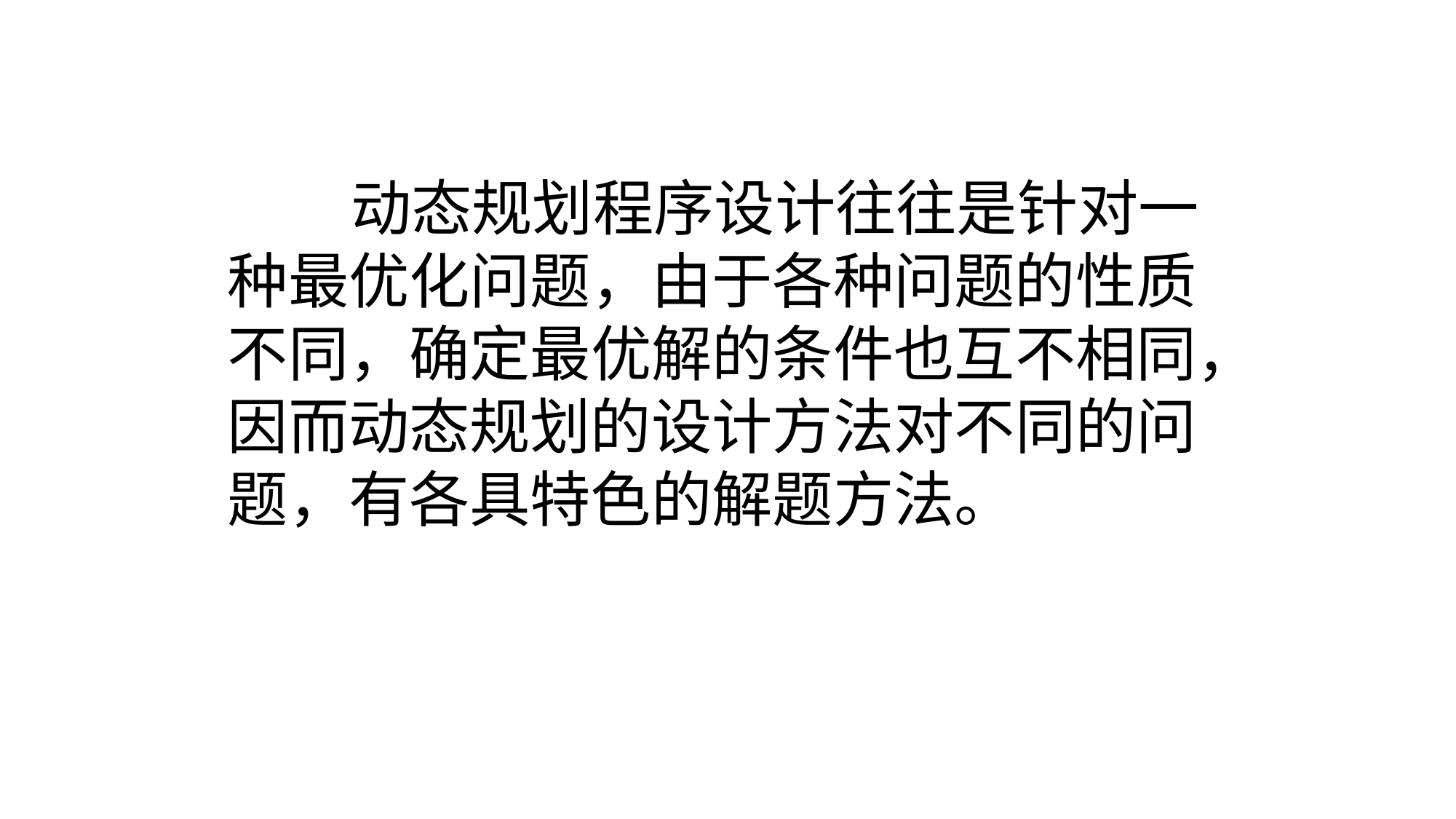

动态规划程序设计往往是针对一种最优化问题，由于各种问题的性质不同，确定最优解的条件也互不相同，因而动态规划的设计方法对不同的问题，有各具特色的解题方法。